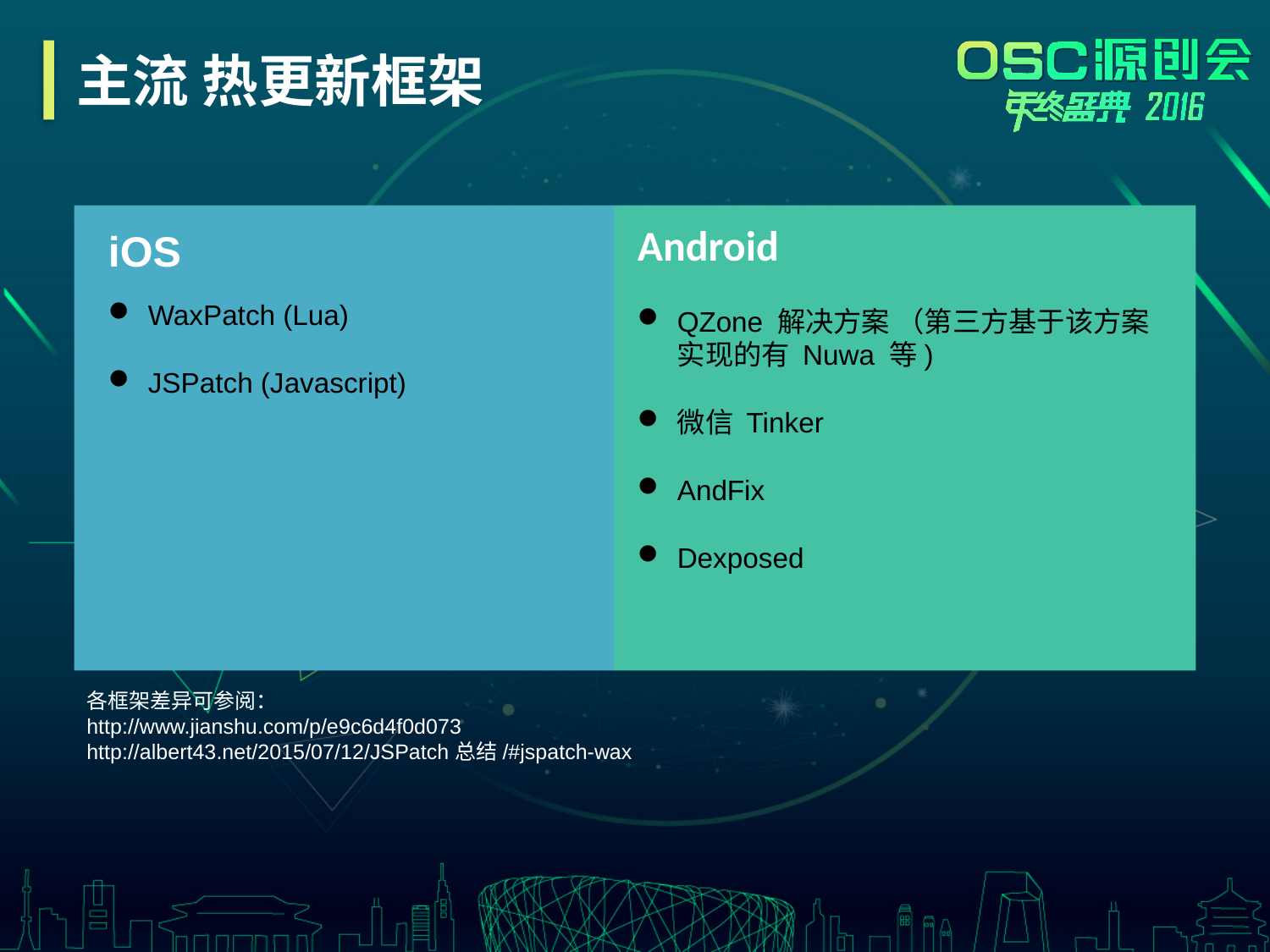

# 主流 热更新框架

Android

QZone 解决方案 （第三方基于该方案实现的有 Nuwa 等)

微信 Tinker

AndFix

Dexposed

iOS

WaxPatch (Lua)

JSPatch (Javascript)

各框架差异可参阅：
http://www.jianshu.com/p/e9c6d4f0d073
http://albert43.net/2015/07/12/JSPatch总结/#jspatch-wax